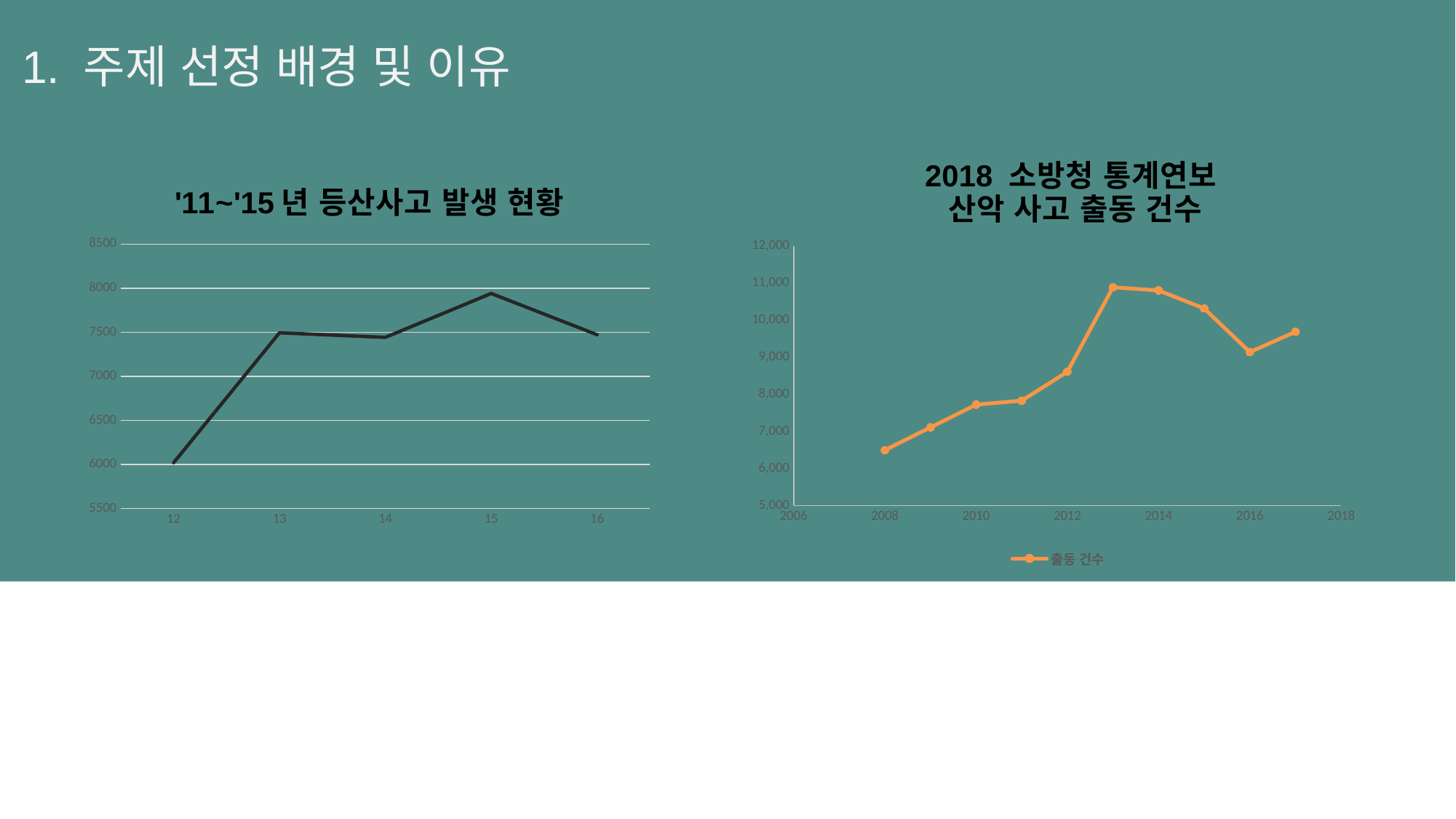

1. 주제 선정 배경 및 이유

### Chart: 2018 소방청 통계연보
산악 사고 출동 건수

| Category | 출동 건수 |
|---|---|

### Chart: '11~'15년 등산사고 발생 현황

| Category | 발생 건수 |
|---|---|
| 12 | 6020.0 |
| 13 | 7494.0 |
| 14 | 7442.0 |
| 15 | 7940.0 |
| 16 | 7472.0 |